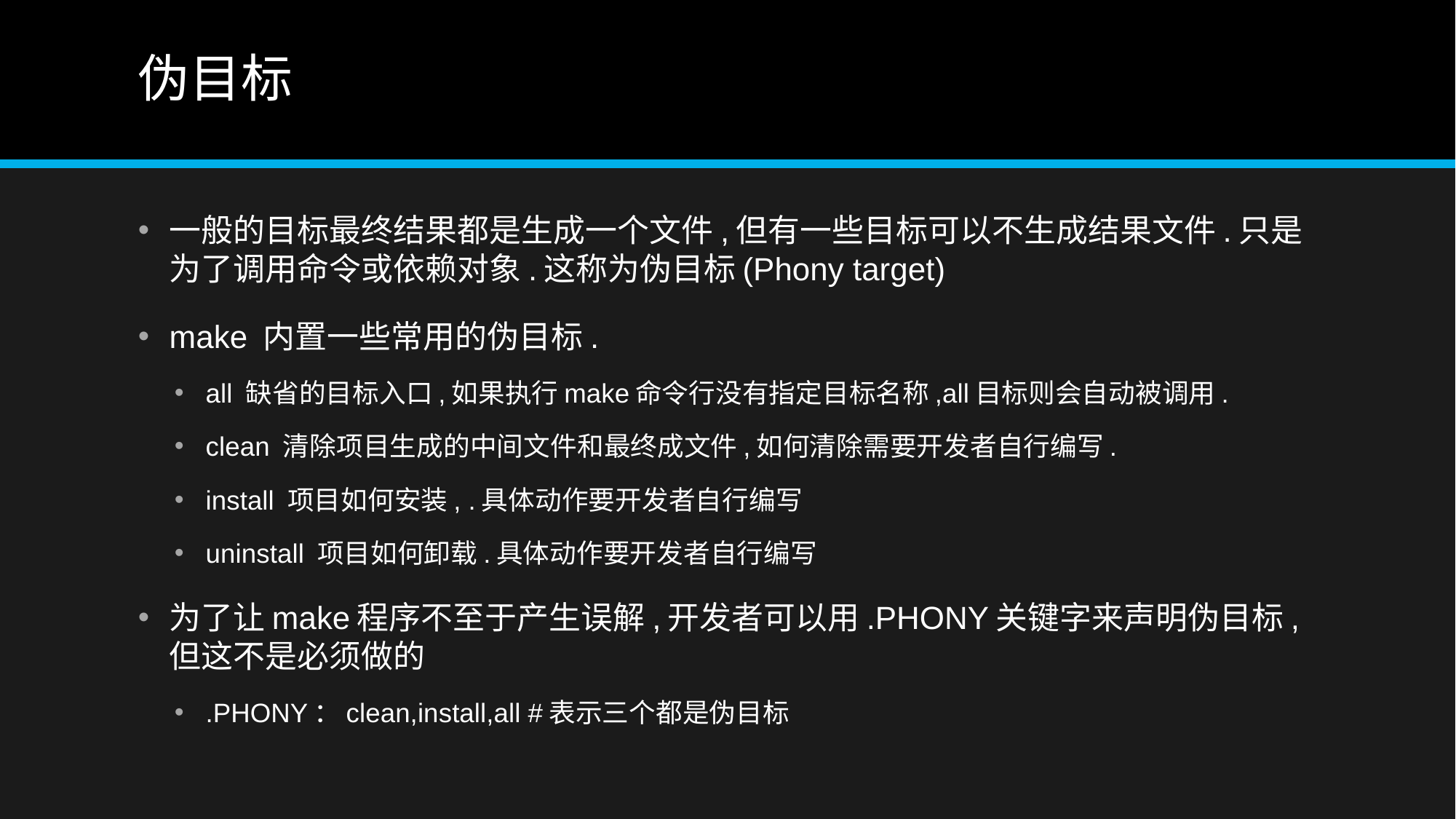

# 伪目标
一般的目标最终结果都是生成一个文件,但有一些目标可以不生成结果文件.只是为了调用命令或依赖对象.这称为伪目标(Phony target)
make 内置一些常用的伪目标.
all 缺省的目标入口,如果执行make命令行没有指定目标名称,all目标则会自动被调用.
clean 清除项目生成的中间文件和最终成文件,如何清除需要开发者自行编写.
install 项目如何安装, .具体动作要开发者自行编写
uninstall 项目如何卸载.具体动作要开发者自行编写
为了让make程序不至于产生误解,开发者可以用.PHONY关键字来声明伪目标,但这不是必须做的
.PHONY：clean,install,all #表示三个都是伪目标